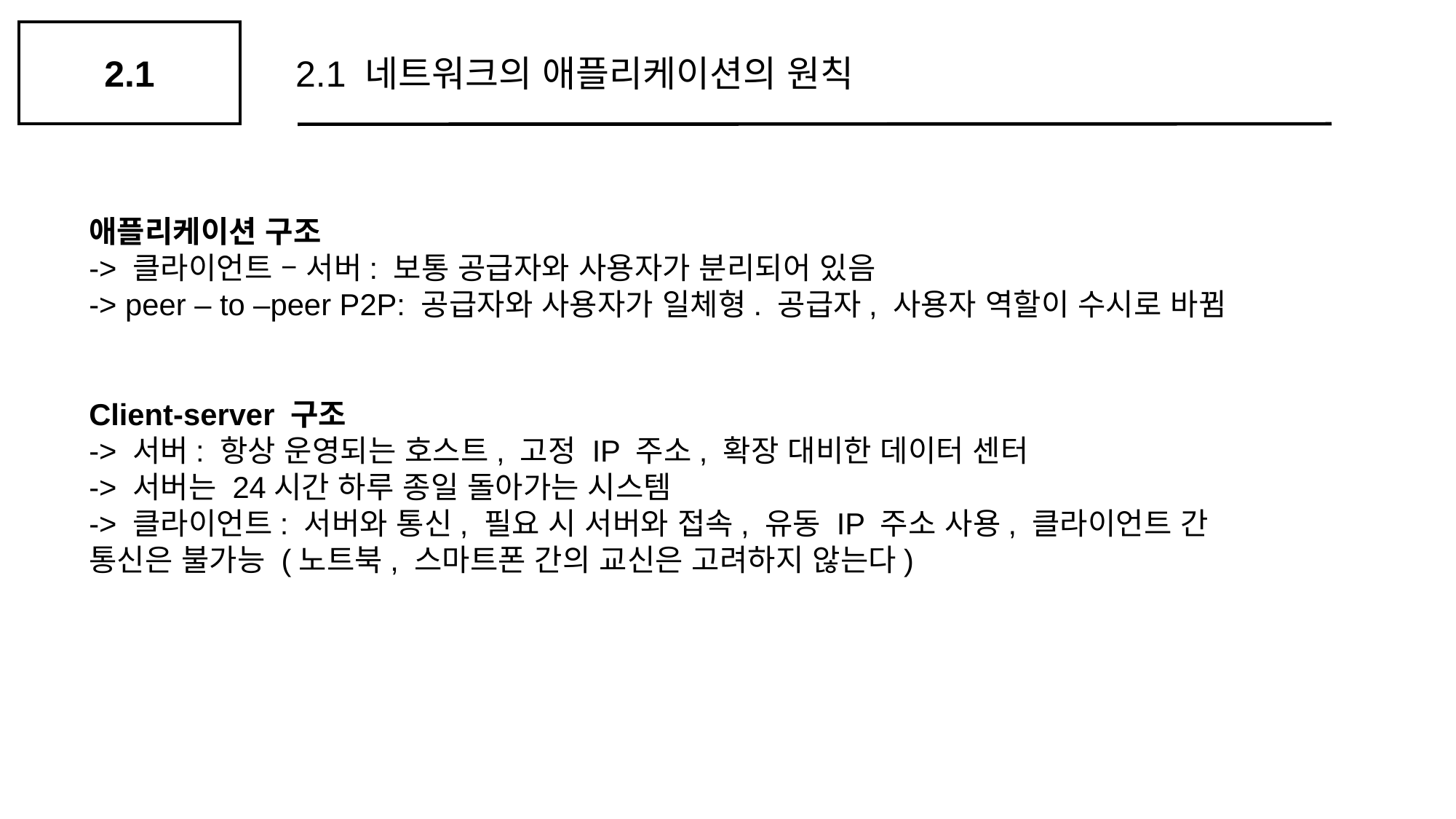

2.1
2.1 네트워크의 애플리케이션의 원칙
애플리케이션 구조
-> 클라이언트 – 서버: 보통 공급자와 사용자가 분리되어 있음
-> peer – to –peer P2P: 공급자와 사용자가 일체형. 공급자, 사용자 역할이 수시로 바뀜

Client-server 구조
-> 서버: 항상 운영되는 호스트, 고정 IP 주소, 확장 대비한 데이터 센터
-> 서버는 24시간 하루 종일 돌아가는 시스템
-> 클라이언트: 서버와 통신, 필요 시 서버와 접속, 유동 IP 주소 사용, 클라이언트 간 통신은 불가능 (노트북, 스마트폰 간의 교신은 고려하지 않는다)